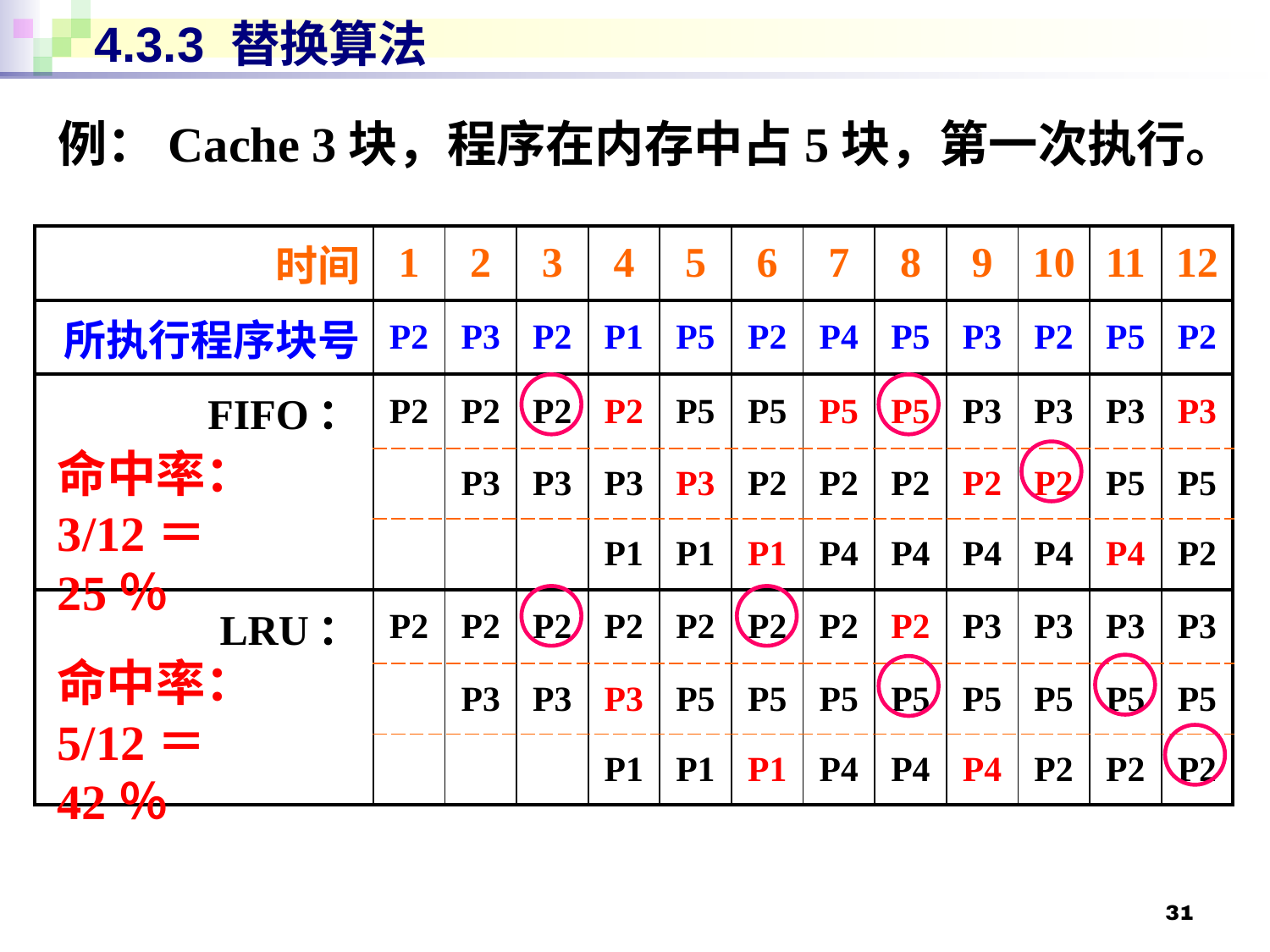

# 4.3.3 替换算法
例：Cache 3块，程序在内存中占5块，第一次执行。
| 时间 | 1 | 2 | 3 | 4 | 5 | 6 | 7 | 8 | 9 | 10 | 11 | 12 |
| --- | --- | --- | --- | --- | --- | --- | --- | --- | --- | --- | --- | --- |
| 所执行程序块号 | P2 | P3 | P2 | P1 | P5 | P2 | P4 | P5 | P3 | P2 | P5 | P2 |
| FIFO： | P2 | P2 | P2 | P2 | P5 | P5 | P5 | P5 | P3 | P3 | P3 | P3 |
|  |  | P3 | P3 | P3 | P3 | P2 | P2 | P2 | P2 | P2 | P5 | P5 |
|  |  |  |  | P1 | P1 | P1 | P4 | P4 | P4 | P4 | P4 | P2 |
| LRU： | P2 | P2 | P2 | P2 | P2 | P2 | P2 | P2 | P3 | P3 | P3 | P3 |
|  |  | P3 | P3 | P3 | P5 | P5 | P5 | P5 | P5 | P5 | P5 | P5 |
|  |  |  |  | P1 | P1 | P1 | P4 | P4 | P4 | P2 | P2 | P2 |

命中率：
3/12＝25％

命中率：
5/12＝42％

31